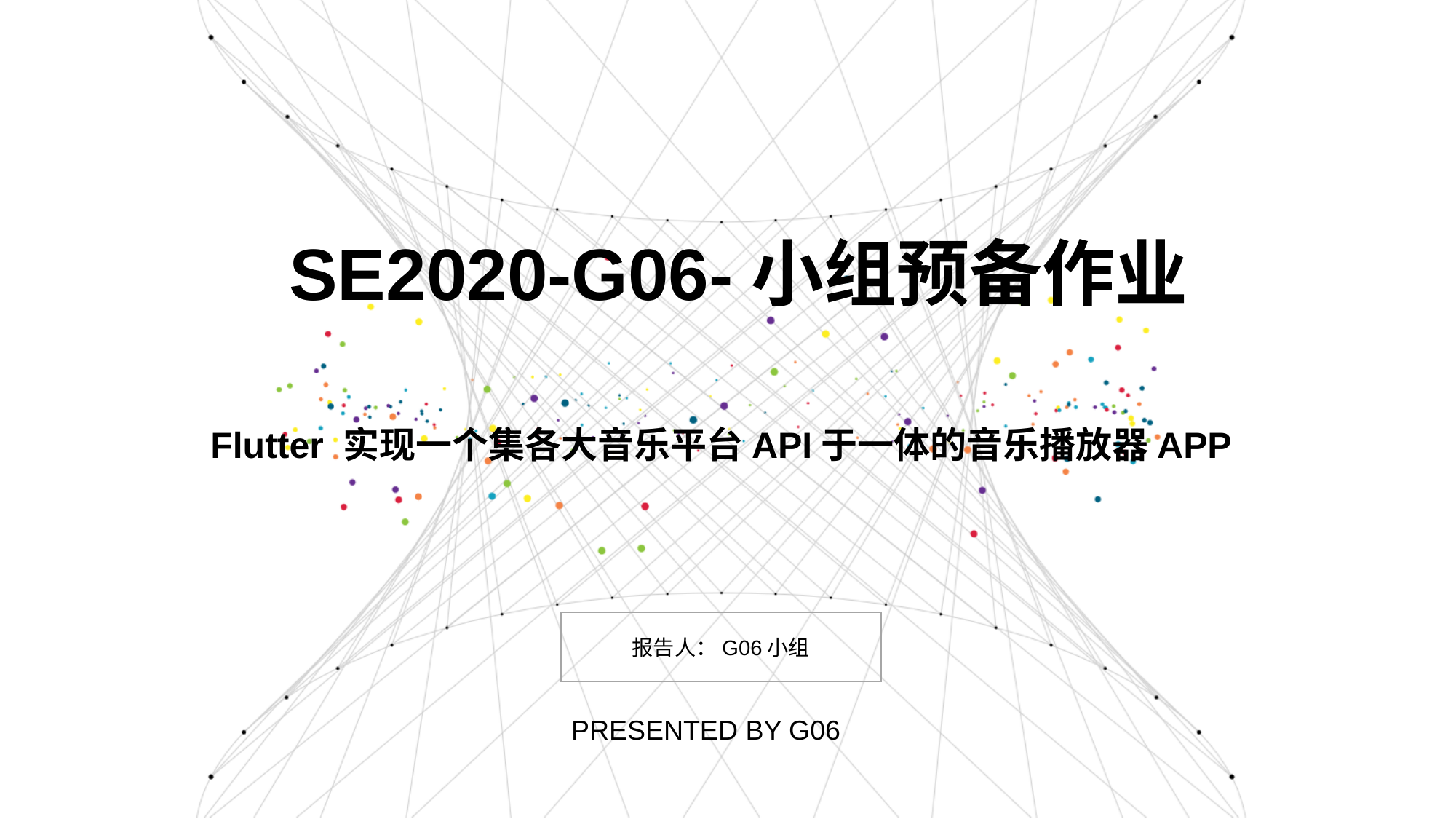

SE2020-G06-小组预备作业
Flutter 实现一个集各大音乐平台API于一体的音乐播放器APP
报告人：G06小组
PRESENTED BY G06